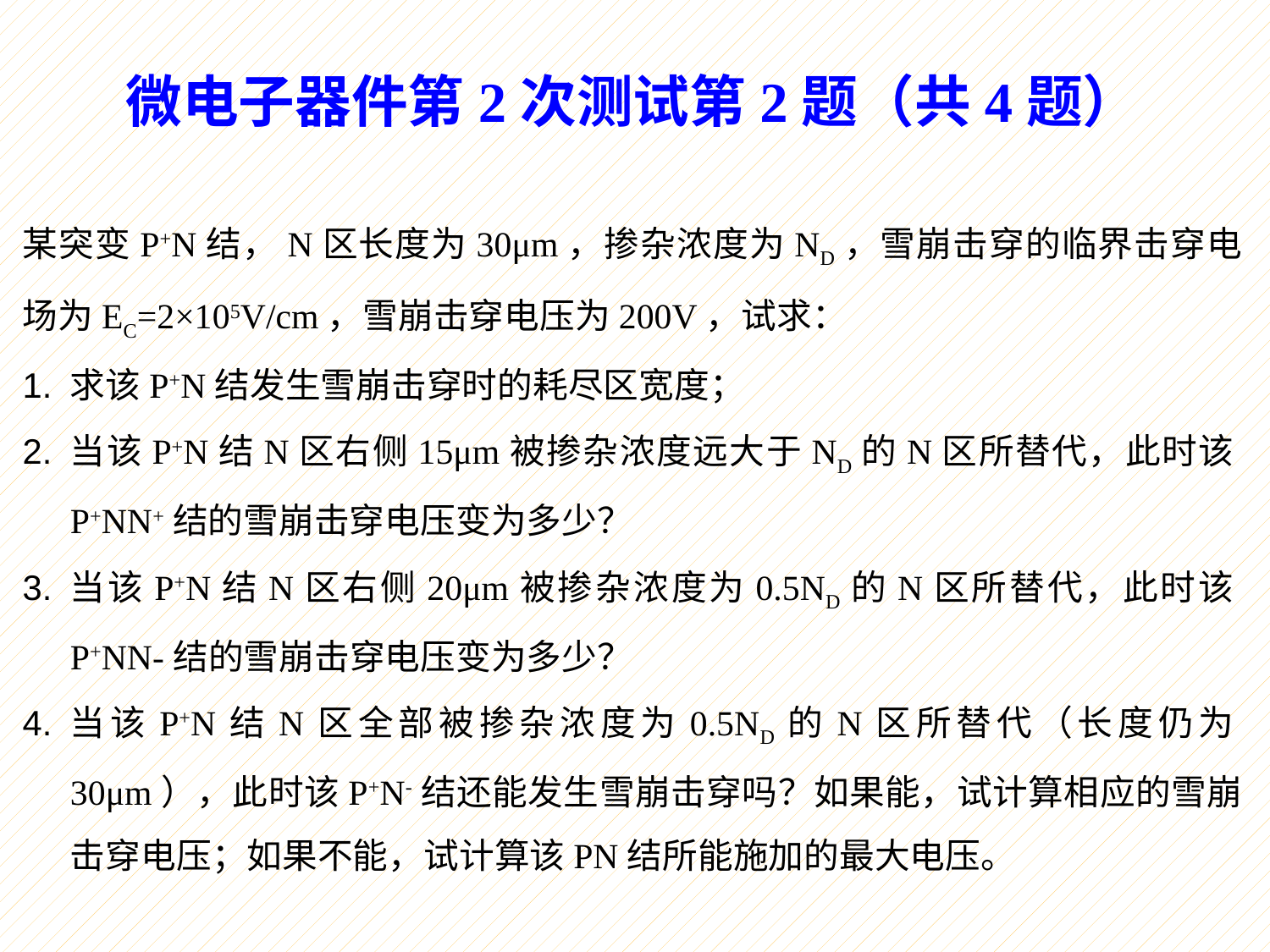

微电子器件第2次测试第2题（共4题）

某突变P+N结，N区长度为30μm，掺杂浓度为ND，雪崩击穿的临界击穿电场为EC=2×105V/cm，雪崩击穿电压为200V，试求：
求该P+N结发生雪崩击穿时的耗尽区宽度；
当该P+N结N区右侧15μm被掺杂浓度远大于ND的N区所替代，此时该P+NN+结的雪崩击穿电压变为多少？
当该P+N结N区右侧20μm被掺杂浓度为0.5ND的N区所替代，此时该P+NN-结的雪崩击穿电压变为多少？
当该P+N结N区全部被掺杂浓度为0.5ND的N区所替代（长度仍为30μm），此时该P+N-结还能发生雪崩击穿吗？如果能，试计算相应的雪崩击穿电压；如果不能，试计算该PN结所能施加的最大电压。